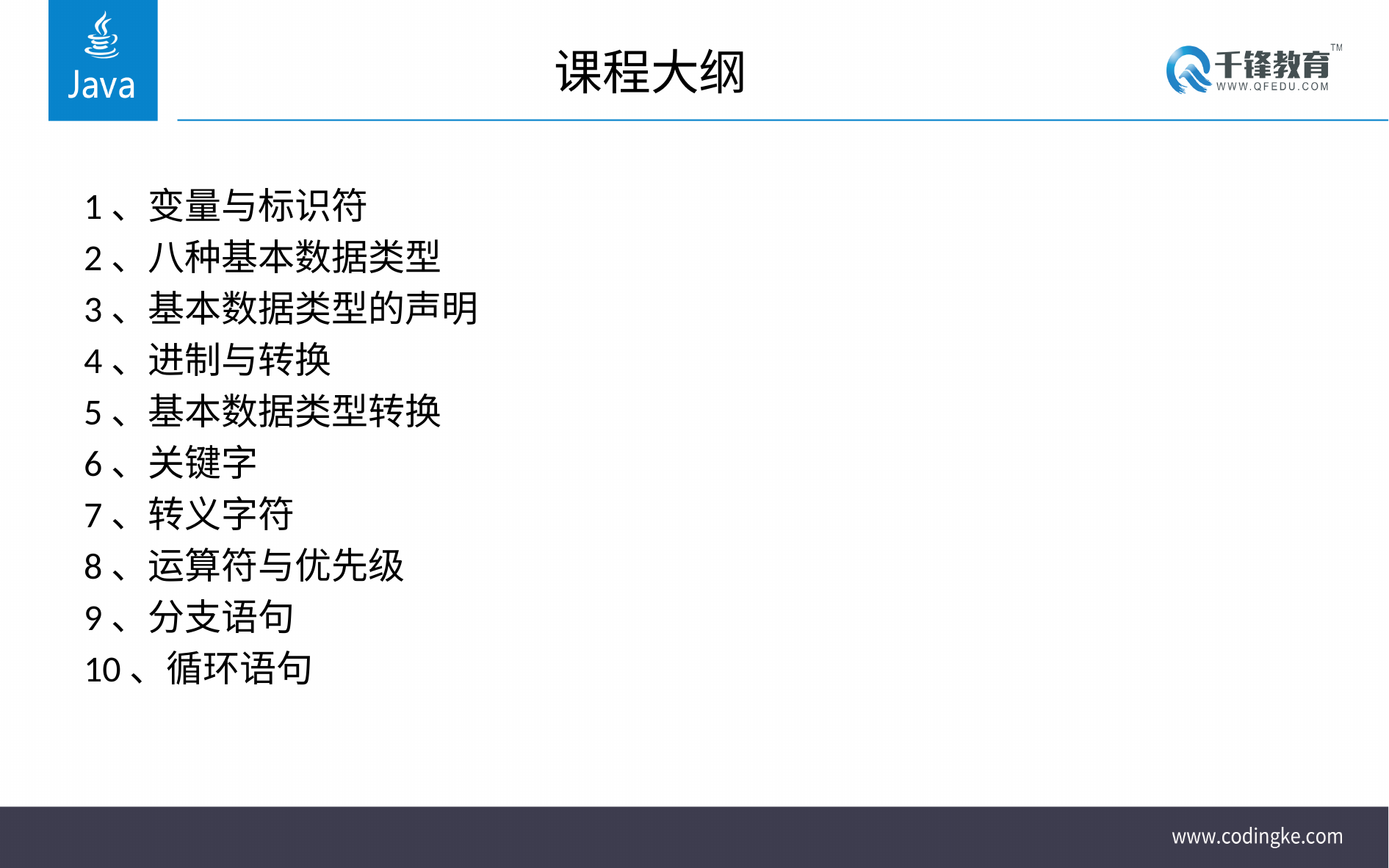

# 课程大纲
1、变量与标识符
2、八种基本数据类型
3、基本数据类型的声明
4、进制与转换
5、基本数据类型转换
6、关键字
7、转义字符
8、运算符与优先级
9、分支语句
10、循环语句